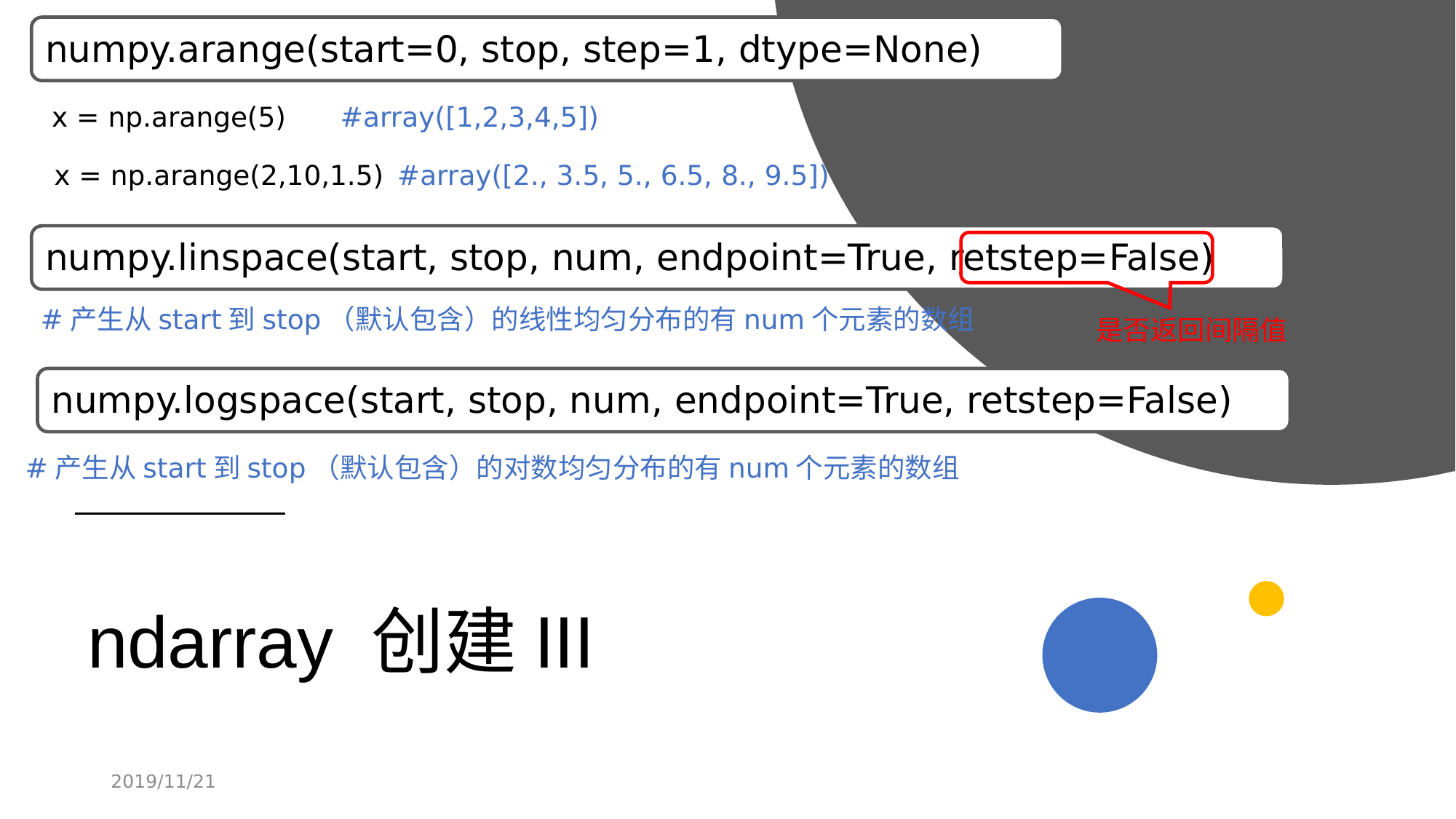

numpy.arange(start=0, stop, step=1, dtype=None)

x = np.arange(5)
#array([1,2,3,4,5])
#array([2., 3.5, 5., 6.5, 8., 9.5])
x = np.arange(2,10,1.5)
numpy.linspace(start, stop, num, endpoint=True, retstep=False)

#产生从start到stop（默认包含）的线性均匀分布的有num个元素的数组
是否返回间隔值
numpy.logspace(start, stop, num, endpoint=True, retstep=False)

#产生从start到stop（默认包含）的对数均匀分布的有num个元素的数组
# ndarray 创建III

2019/11/21
高级算法语言和程序设计
9